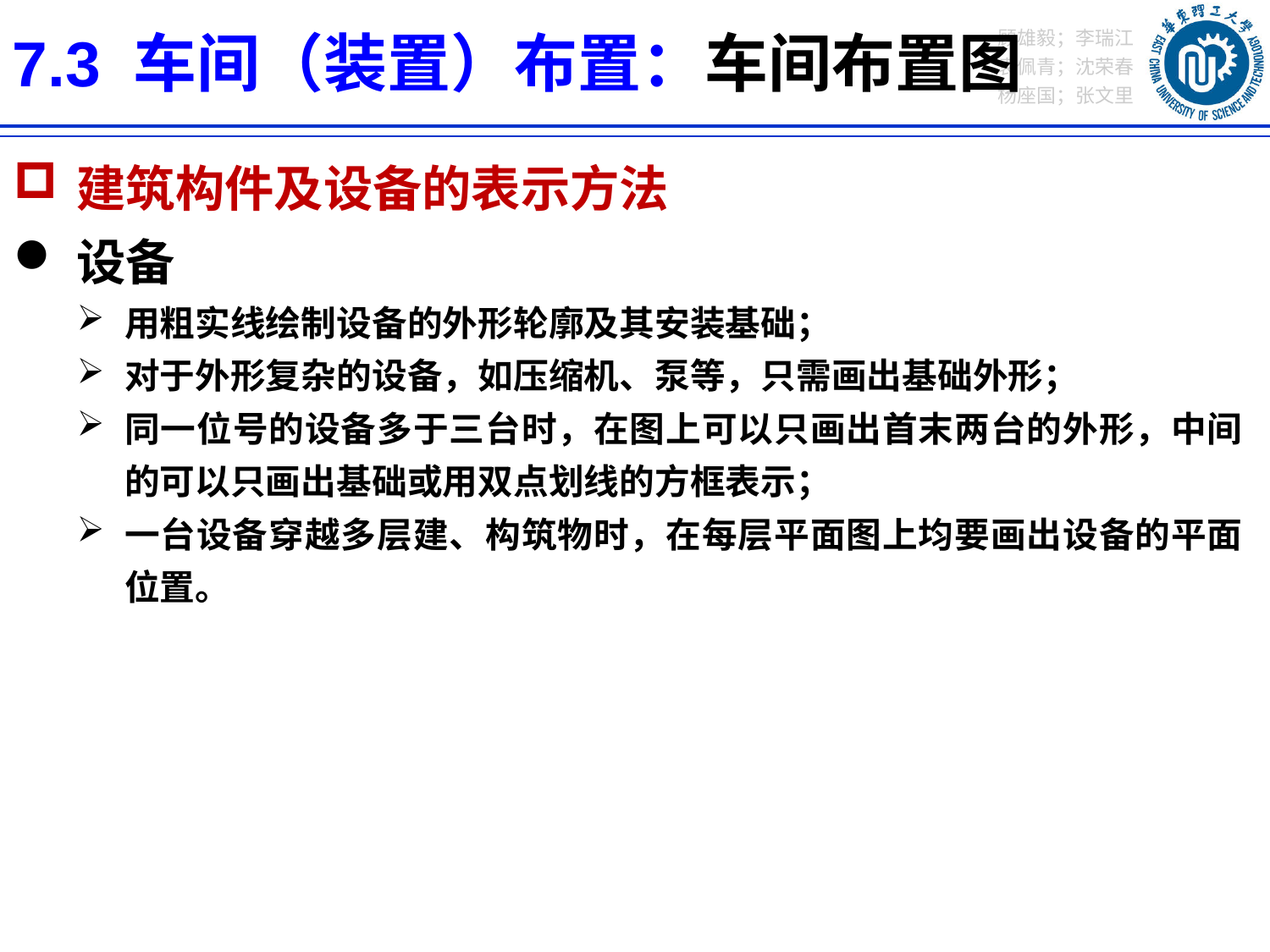

7.3 车间（装置）布置：车间布置图
建筑构件及设备的表示方法
设备
用粗实线绘制设备的外形轮廓及其安装基础；
对于外形复杂的设备，如压缩机、泵等，只需画出基础外形；
同一位号的设备多于三台时，在图上可以只画出首末两台的外形，中间的可以只画出基础或用双点划线的方框表示；
一台设备穿越多层建、构筑物时，在每层平面图上均要画出设备的平面位置。